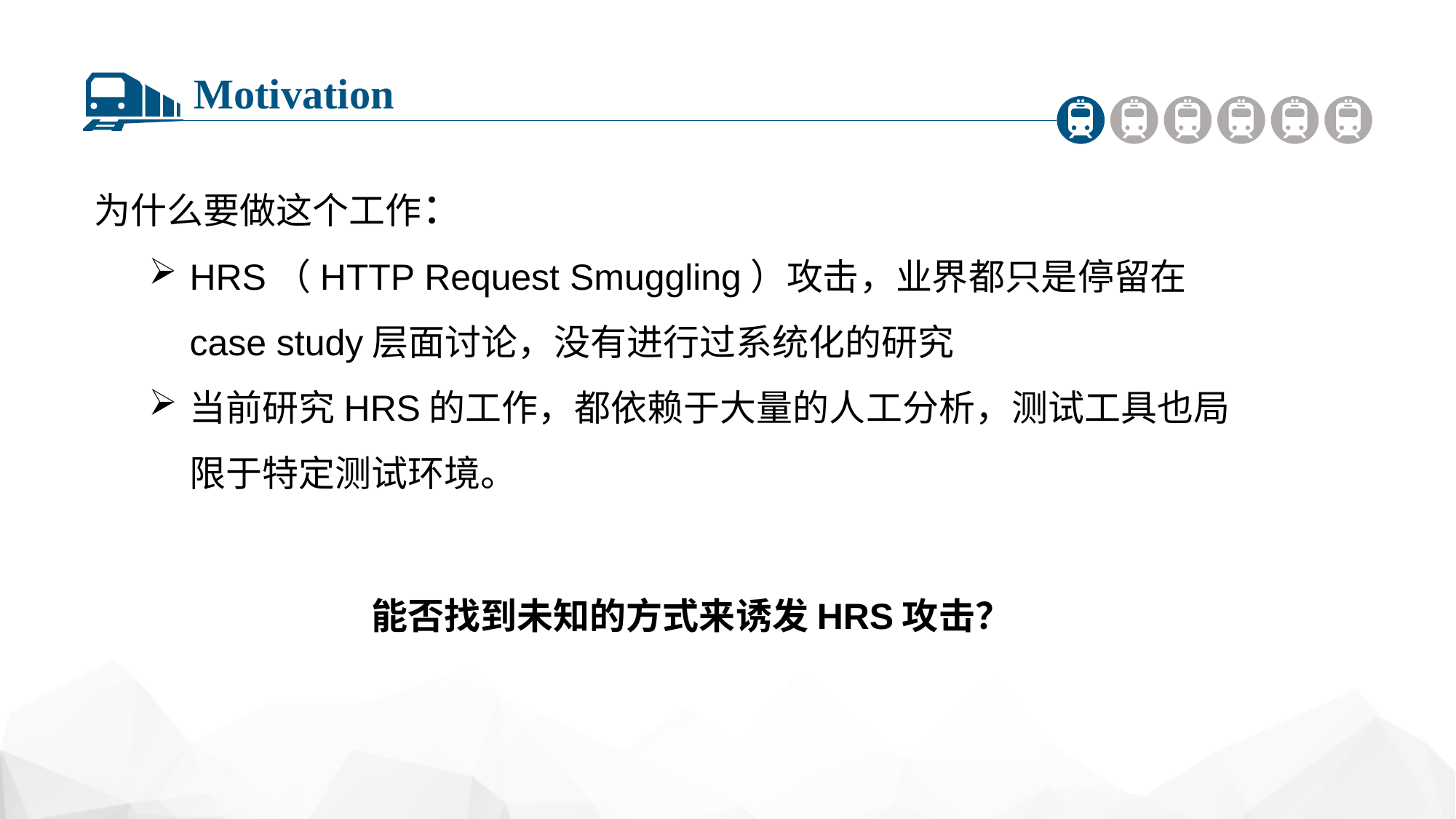

Motivation
为什么要做这个工作：
HRS（HTTP Request Smuggling）攻击，业界都只是停留在case study层面讨论，没有进行过系统化的研究
当前研究HRS的工作，都依赖于大量的人工分析，测试工具也局限于特定测试环境。
能否找到未知的方式来诱发HRS攻击？